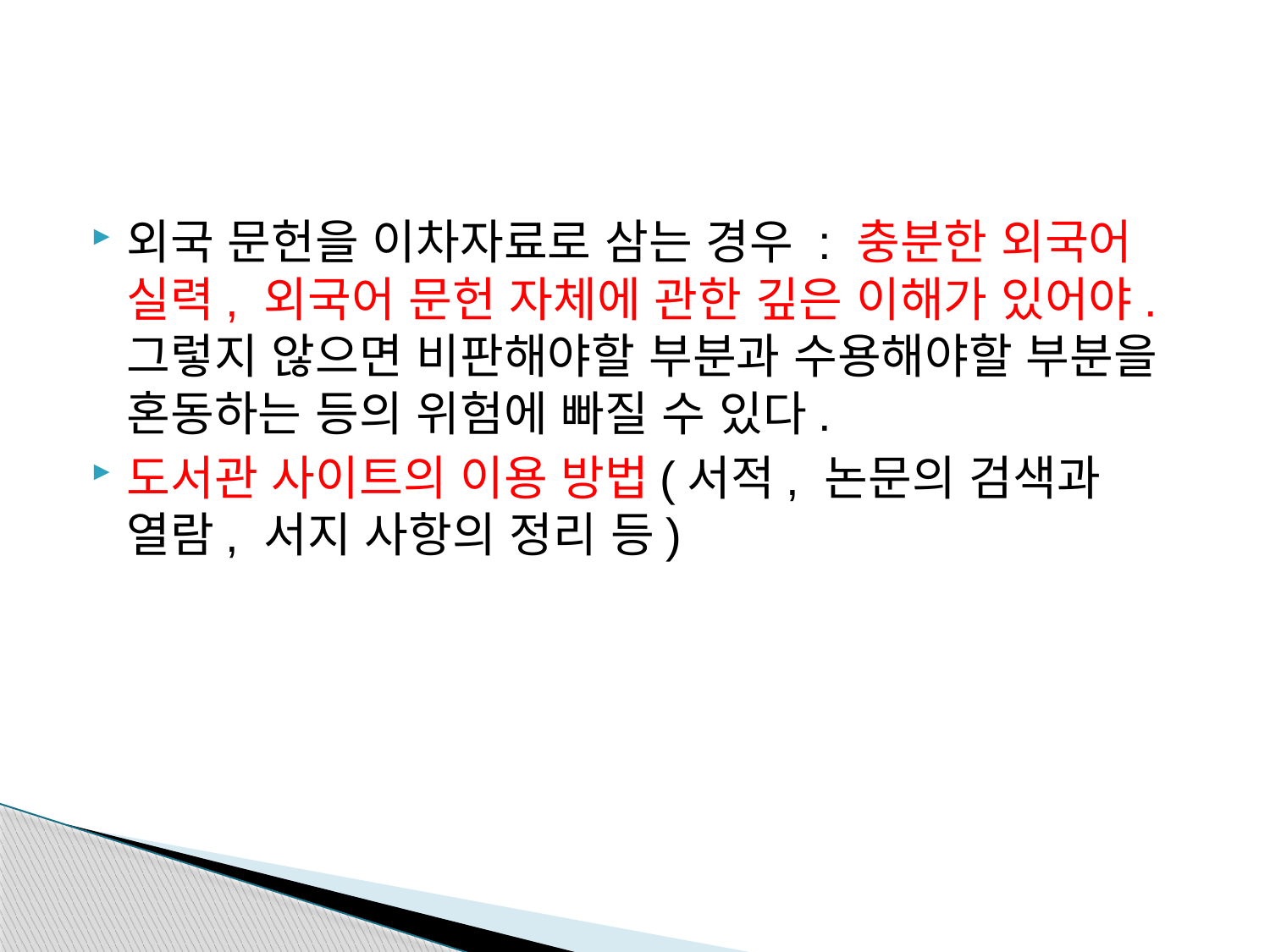

#
외국 문헌을 이차자료로 삼는 경우 : 충분한 외국어 실력, 외국어 문헌 자체에 관한 깊은 이해가 있어야. 그렇지 않으면 비판해야할 부분과 수용해야할 부분을 혼동하는 등의 위험에 빠질 수 있다.
도서관 사이트의 이용 방법(서적, 논문의 검색과 열람, 서지 사항의 정리 등)